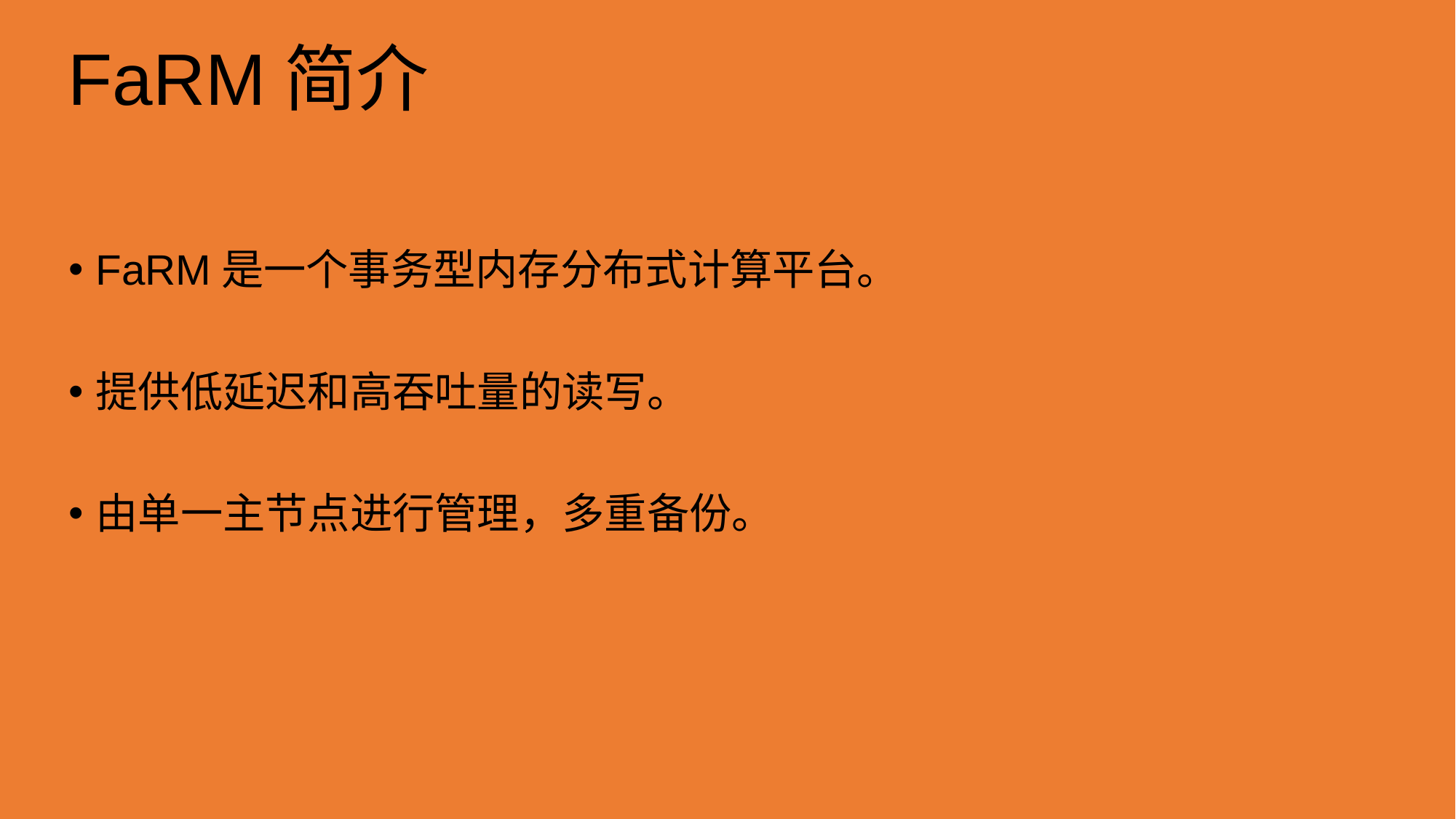

FaRM简介
FaRM是一个事务型​​内存分布式计算平台。

提供低延迟和高吞吐量的读写。

由单一主节点进行管理，多重备份。